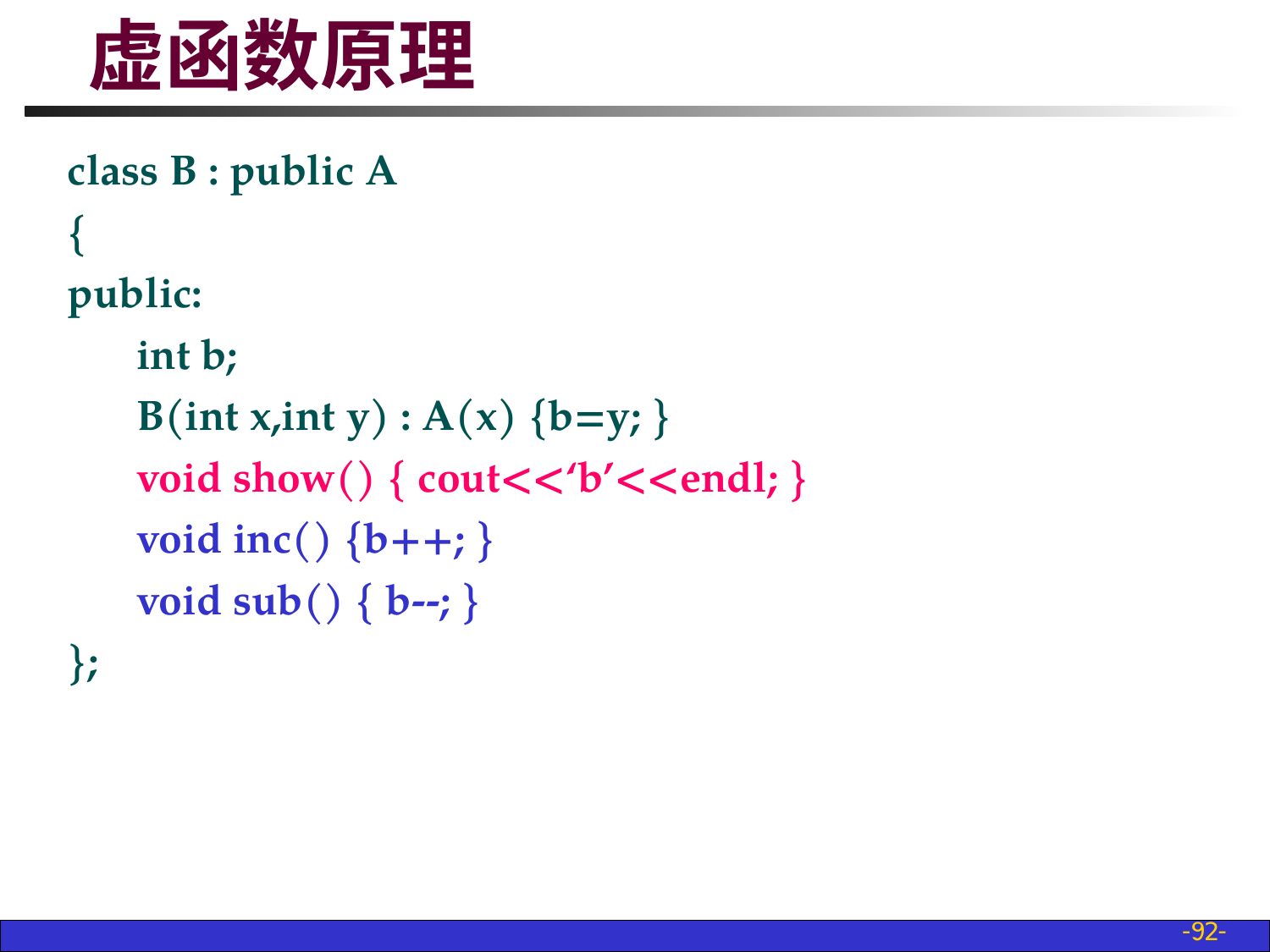

# 虚函数原理
class B : public A
{
public:
	  int b;
	  B(int x,int y) : A(x) {b=y; }
	  void show() { cout<<‘b’<<endl; }
	  void inc() {b++; }
	  void sub() { b--; }
};
-92-